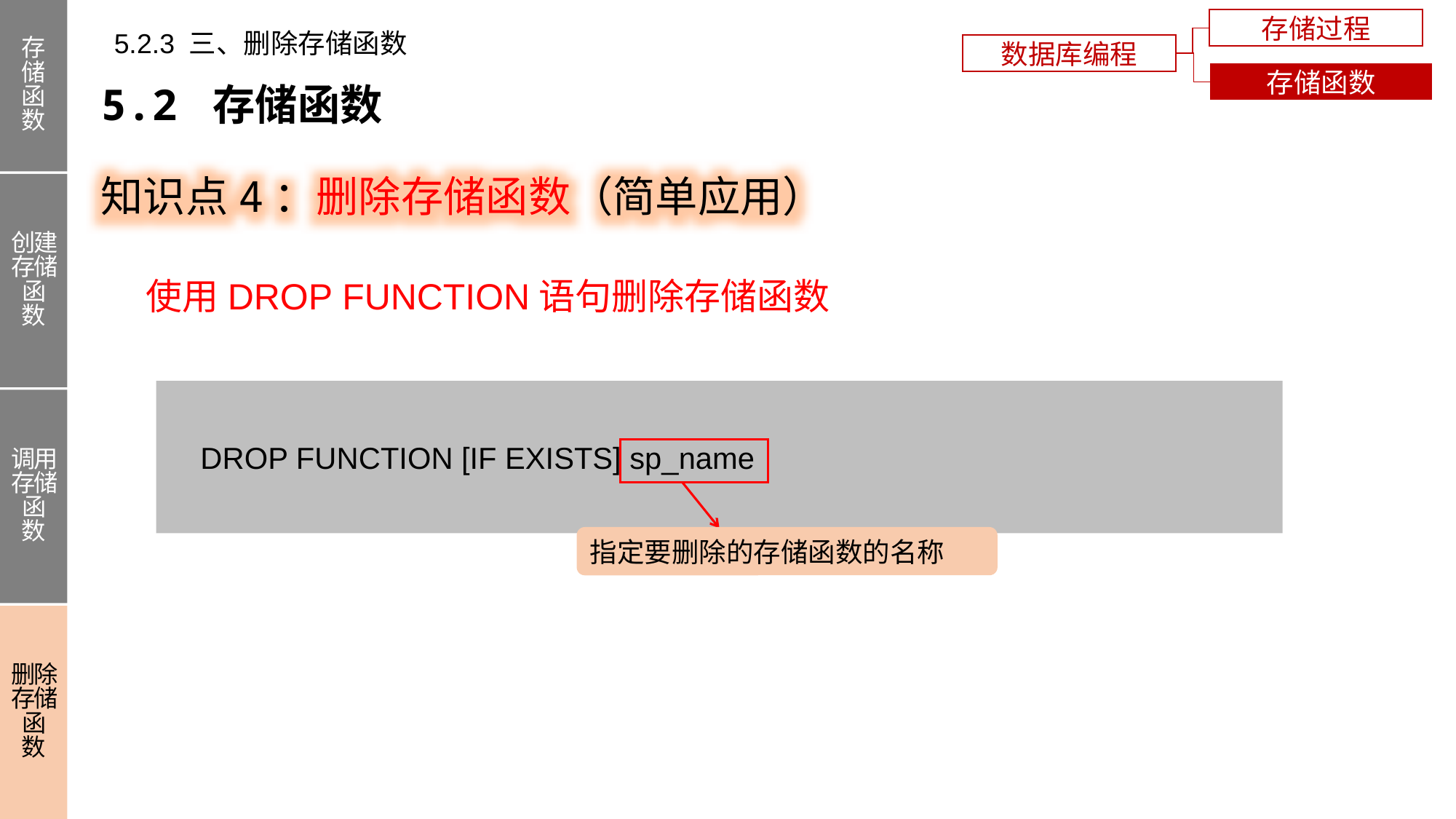

存储函数
创建存储函数
调用存储函数
删除存储函数
存储过程
5.2.3 三、删除存储函数
数据库编程
存储函数
5.2 存储函数
知识点4：删除存储函数（简单应用）
使用DROP FUNCTION语句删除存储函数
    DROP FUNCTION [IF EXISTS] sp_name

指定要删除的存储函数的名称